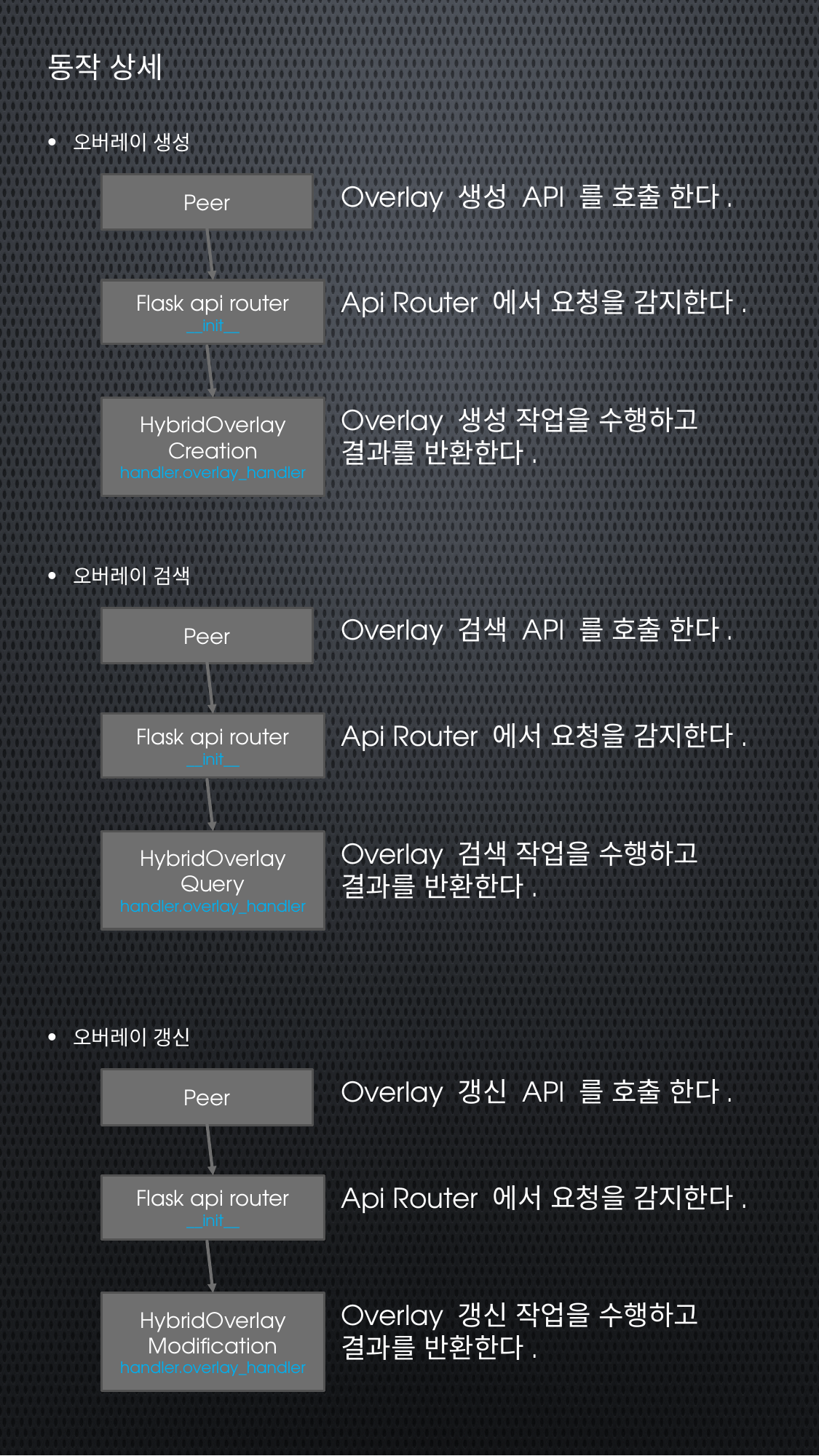

# 동작 상세
오버레이 생성

Peer
Overlay 생성 API 를 호출 한다.
Api Router 에서 요청을 감지한다.
Flask api router
__init__
HybridOverlay
Creation
handler.overlay_handler
Overlay 생성 작업을 수행하고 결과를 반환한다.
오버레이 검색

Peer
Overlay 검색 API 를 호출 한다.
Api Router 에서 요청을 감지한다.
Flask api router
__init__
HybridOverlay
Query
handler.overlay_handler
Overlay 검색 작업을 수행하고 결과를 반환한다.
오버레이 갱신

Peer
Overlay 갱신 API 를 호출 한다.
Api Router 에서 요청을 감지한다.
Flask api router
__init__
HybridOverlay
Modification
handler.overlay_handler
Overlay 갱신 작업을 수행하고 결과를 반환한다.